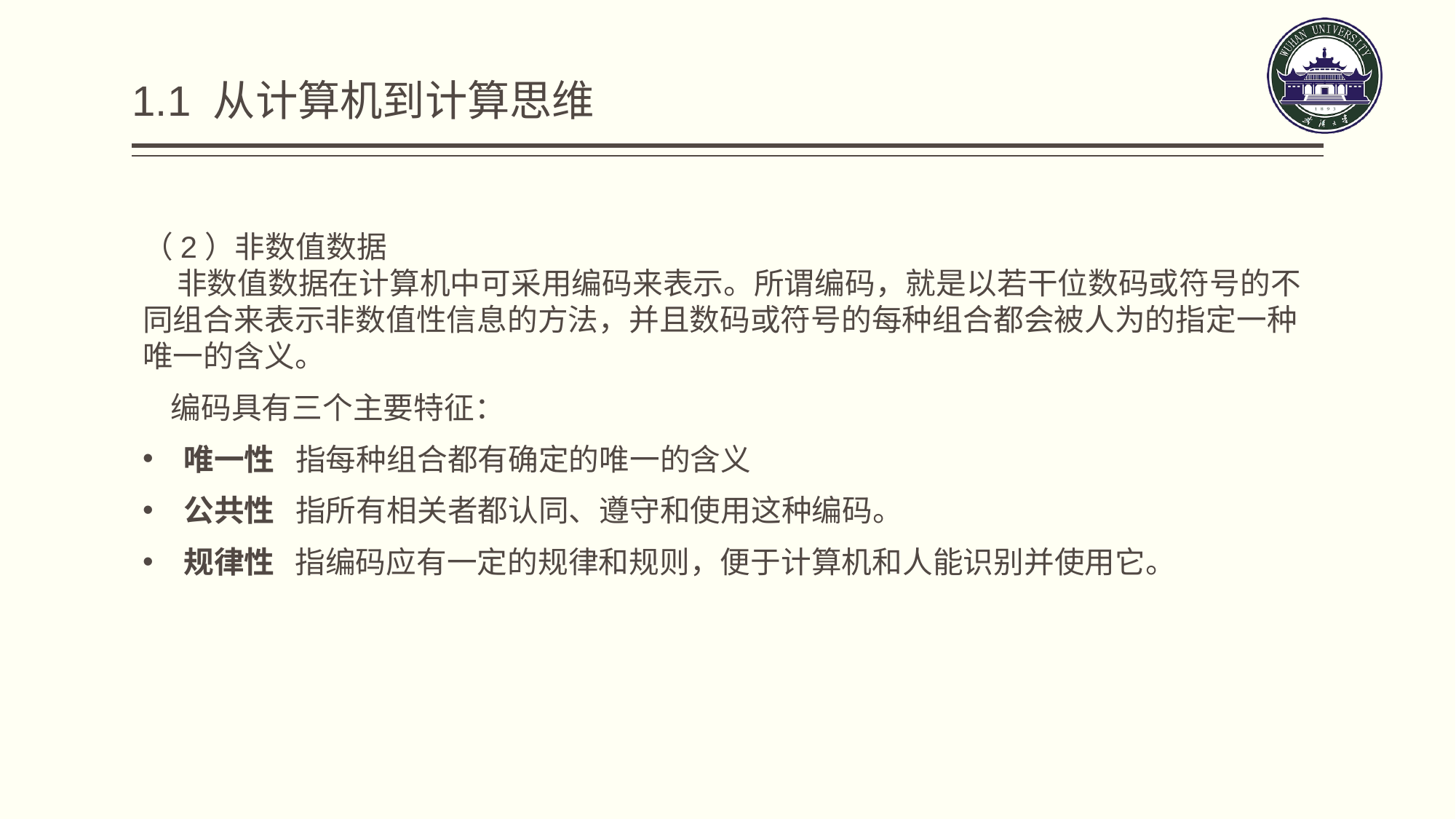

# 1.1 从计算机到计算思维
（2）非数值数据
    非数值数据在计算机中可采用编码来表示。所谓编码，就是以若干位数码或符号的不同组合来表示非数值性信息的方法，并且数码或符号的每种组合都会被人为的指定一种唯一的含义。
   编码具有三个主要特征：
唯一性   指每种组合都有确定的唯一的含义
公共性   指所有相关者都认同、遵守和使用这种编码。
规律性   指编码应有一定的规律和规则，便于计算机和人能识别并使用它。